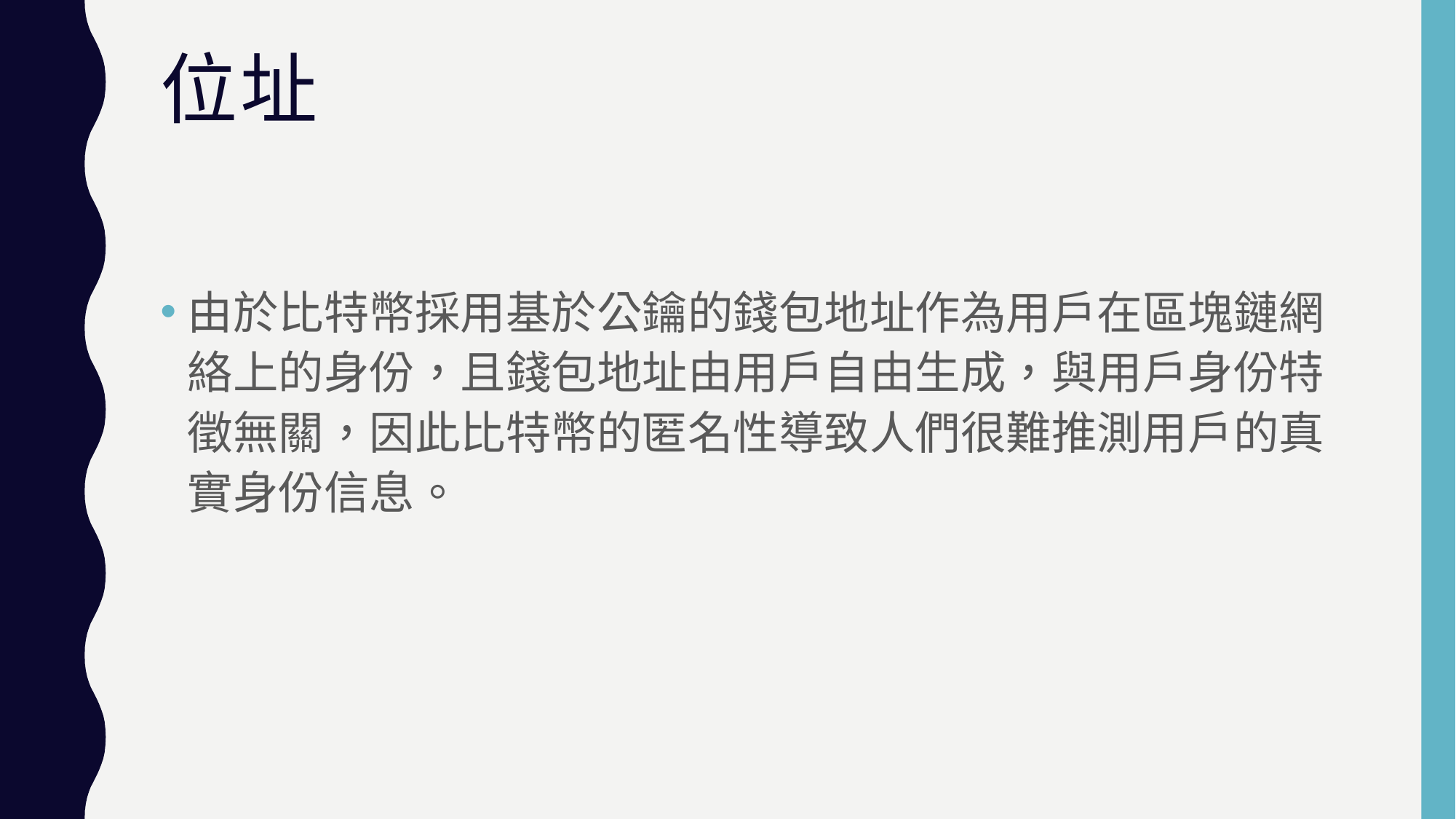

# 位址
由於比特幣採用基於公鑰的錢包地址作為用戶在區塊鏈網絡上的身份，且錢包地址由用戶自由生成，與用戶身份特徵無關，因此比特幣的匿名性導致人們很難推測用戶的真實身份信息。